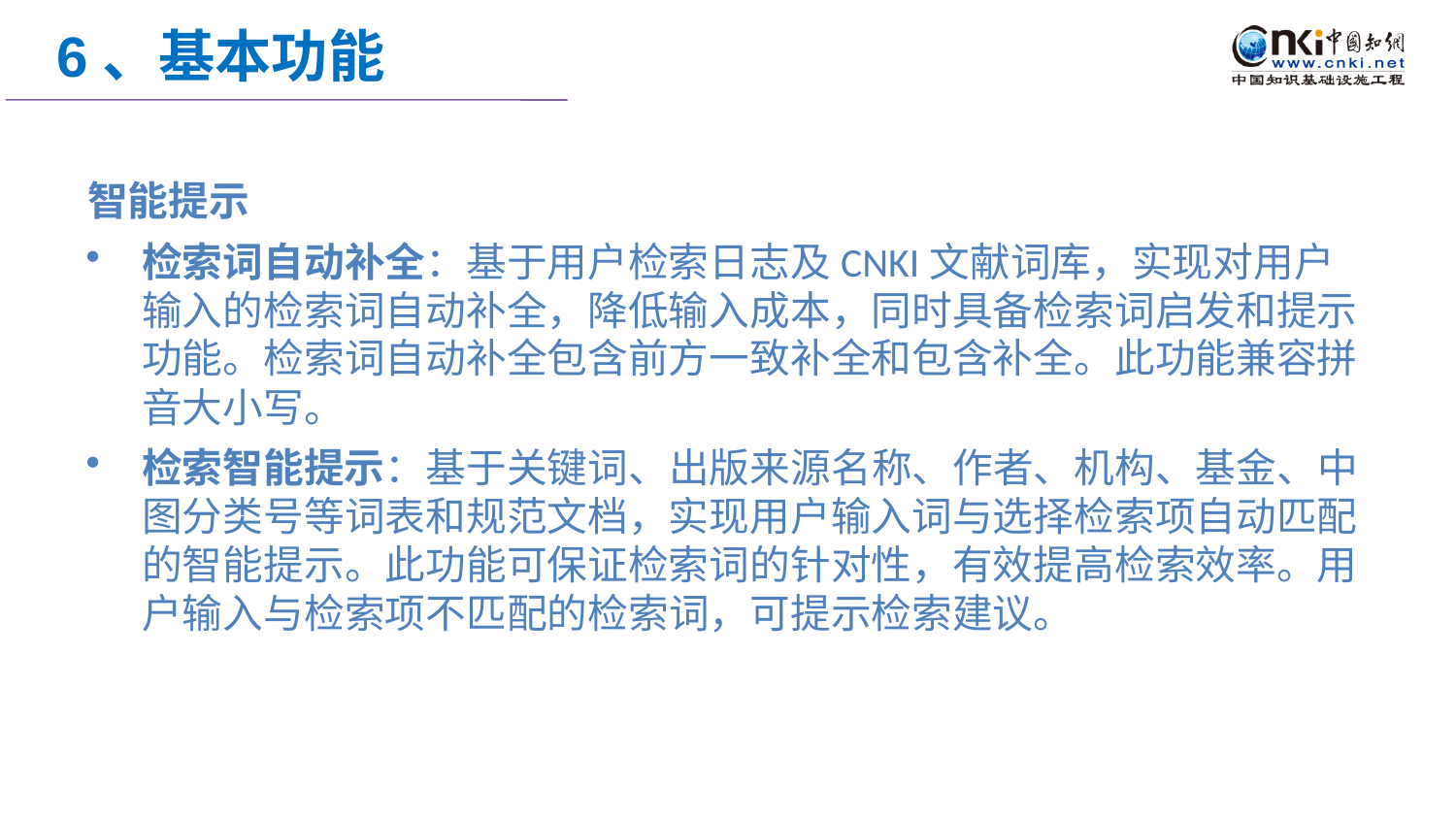

6、基本功能
智能提示
检索词自动补全：基于用户检索日志及CNKI文献词库，实现对用户输入的检索词自动补全，降低输入成本，同时具备检索词启发和提示功能。检索词自动补全包含前方一致补全和包含补全。此功能兼容拼音大小写。
检索智能提示：基于关键词、出版来源名称、作者、机构、基金、中图分类号等词表和规范文档，实现用户输入词与选择检索项自动匹配的智能提示。此功能可保证检索词的针对性，有效提高检索效率。用户输入与检索项不匹配的检索词，可提示检索建议。